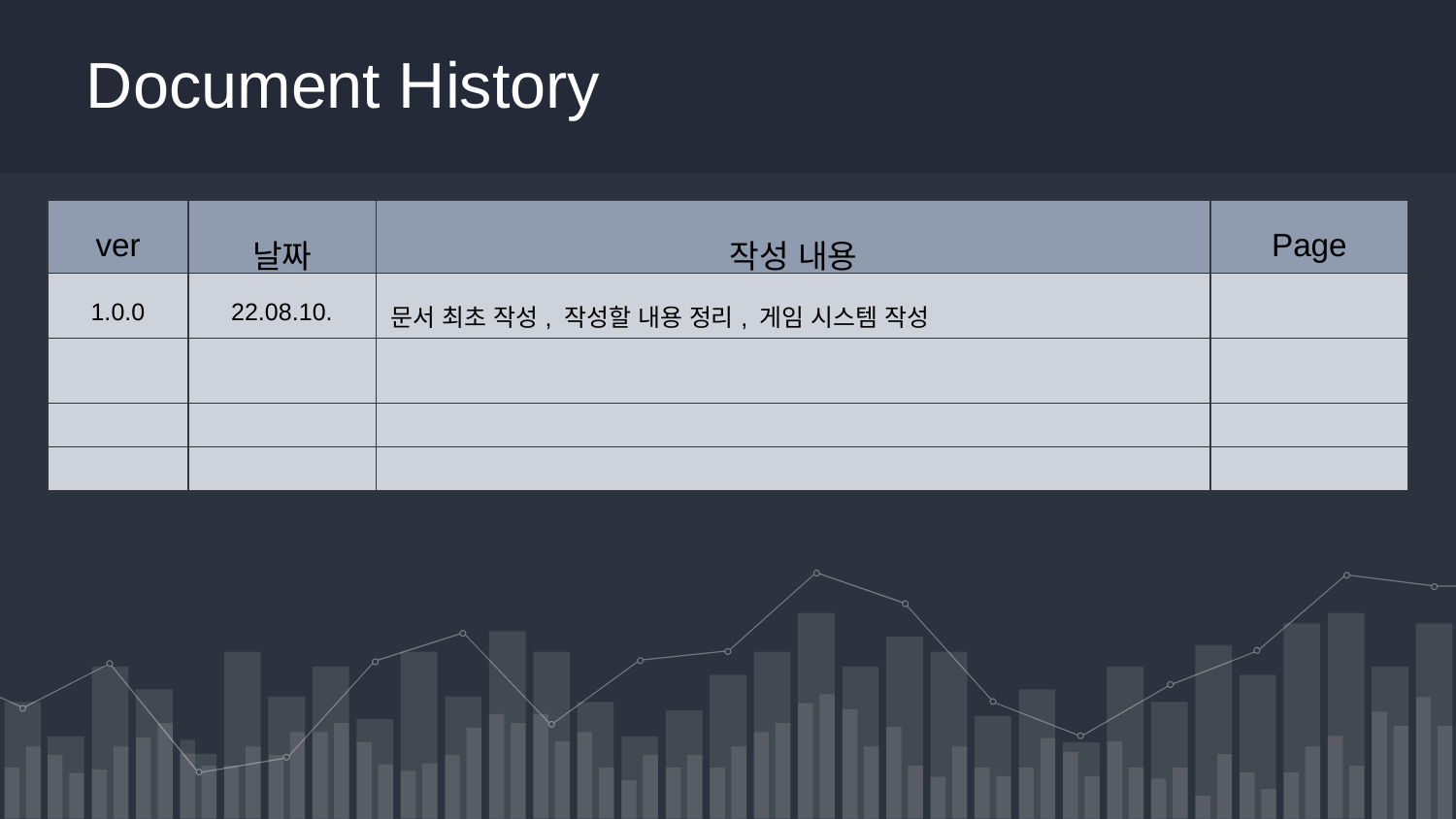

Document History
| ver | 날짜 | 작성 내용 | Page |
| --- | --- | --- | --- |
| 1.0.0 | 22.08.10. | 문서 최초 작성, 작성할 내용 정리, 게임 시스템 작성 |  |
|  |  |  |  |
|  |  |  |  |
|  |  |  |  |